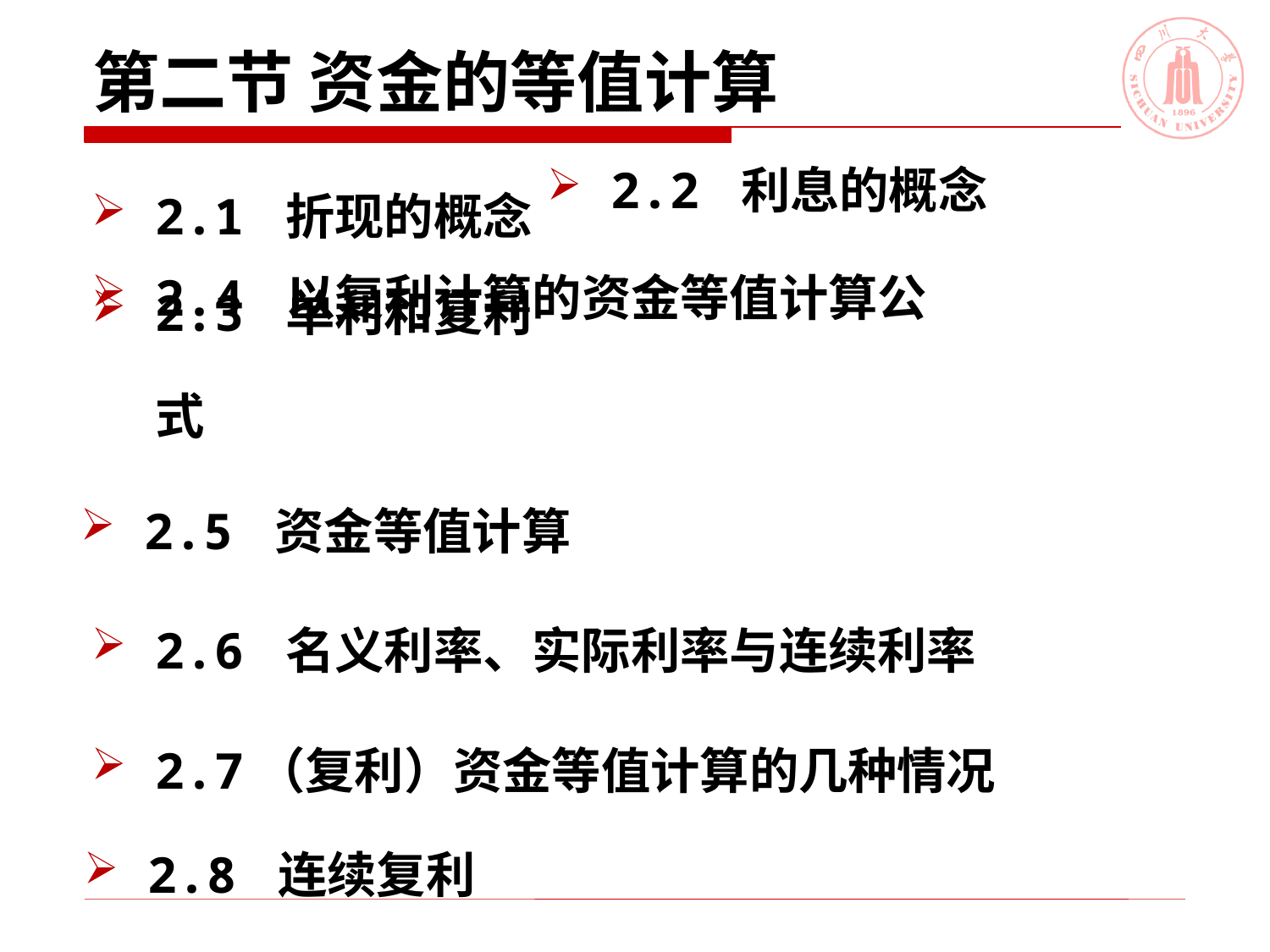

# 第二节 资金的等值计算
2.1 折现的概念
2.2 利息的概念
2.3 单利和复利
2.4 以复利计算的资金等值计算公式
2.5 资金等值计算
2.6 名义利率、实际利率与连续利率
2.7（复利）资金等值计算的几种情况
2.8 连续复利